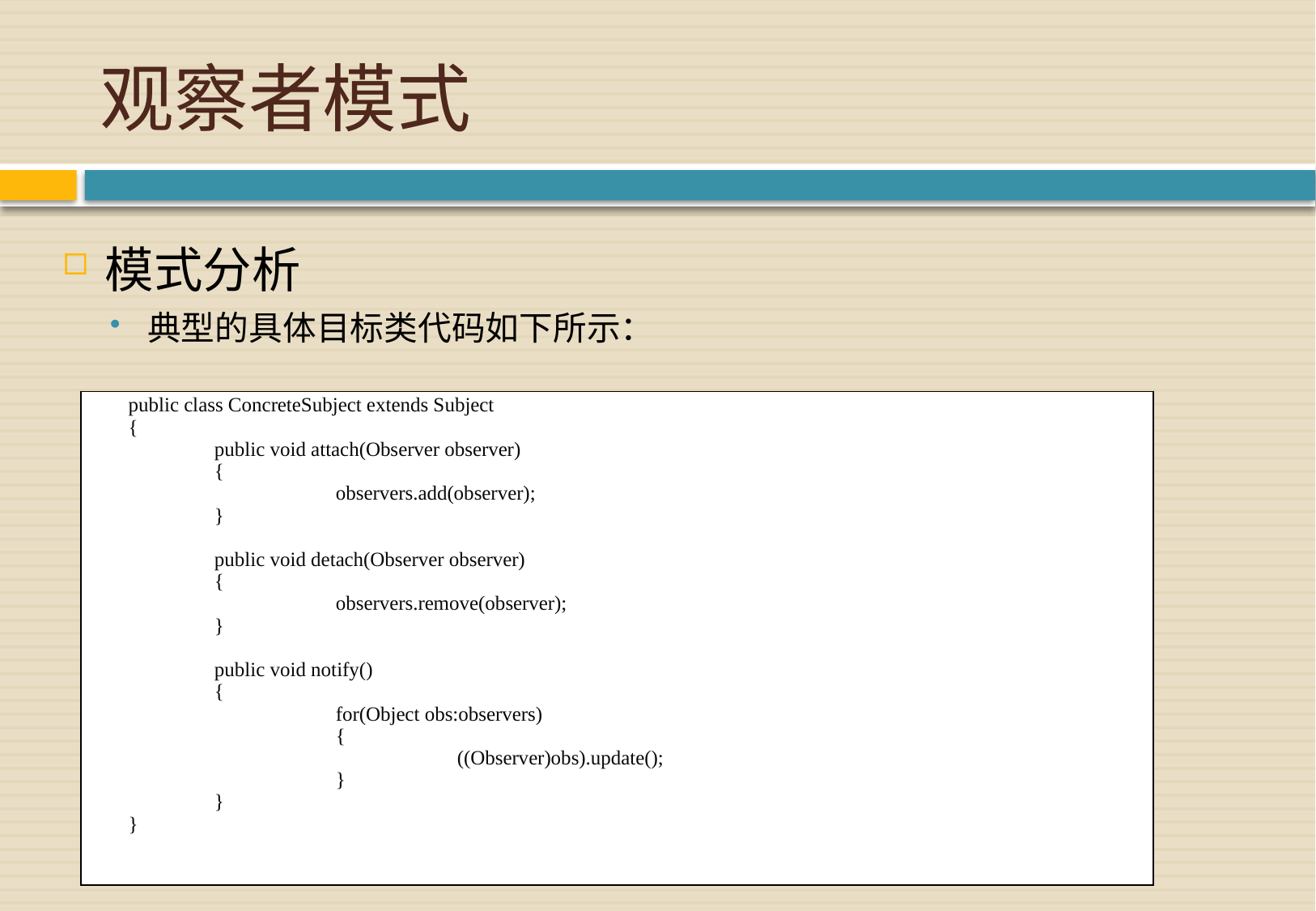

# 观察者模式
模式分析
典型的具体目标类代码如下所示：
| public class ConcreteSubject extends Subject { public void attach(Observer observer) { observers.add(observer); } public void detach(Observer observer) { observers.remove(observer); } public void notify() { for(Object obs:observers) { ((Observer)obs).update(); } } } |
| --- |